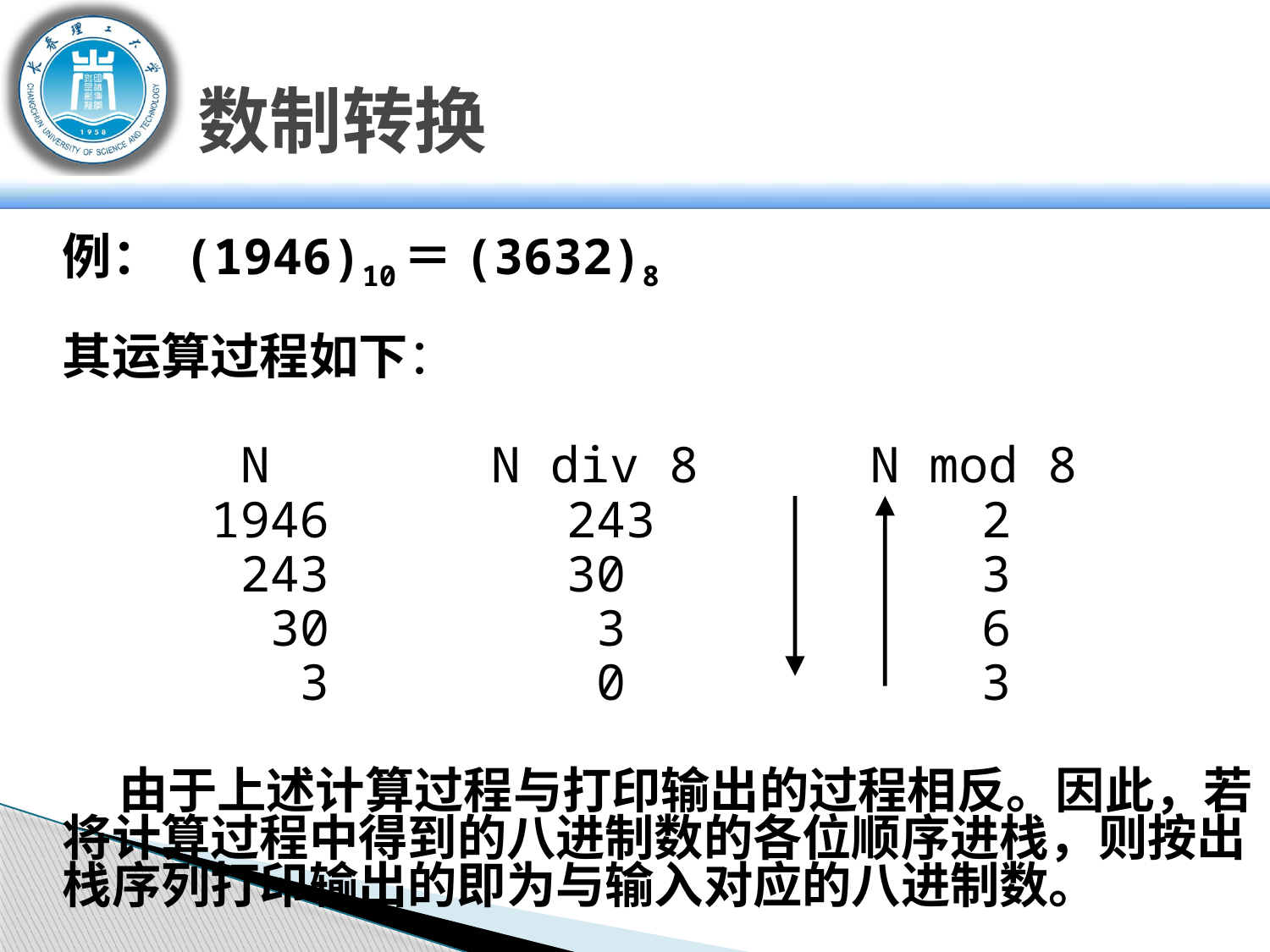

# 数制转换
例： (1946)10＝(3632)8

其运算过程如下：

      N　　　　N div 8　　　N mod 8
     1946        243           2
      243        30            3
       30         3            6
        3         0            3

    由于上述计算过程与打印输出的过程相反。因此，若将计算过程中得到的八进制数的各位顺序进栈，则按出栈序列打印输出的即为与输入对应的八进制数。